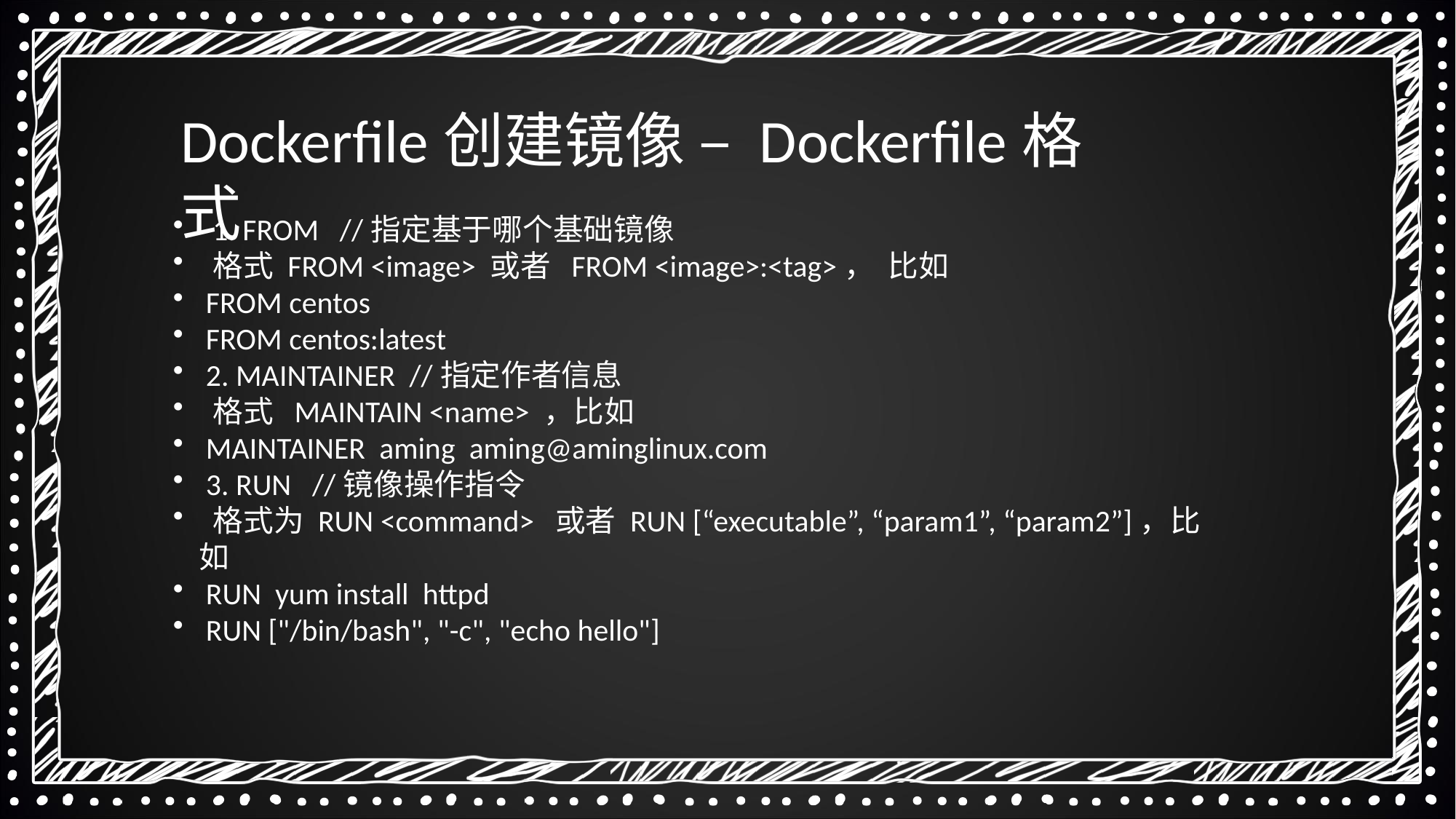

Dockerfile创建镜像 – Dockerfile格式
  1. FROM   //指定基于哪个基础镜像
 格式 FROM <image> 或者  FROM <image>:<tag>，  比如
 FROM centos
 FROM centos:latest
 2. MAINTAINER  //指定作者信息
 格式  MAINTAIN <name> ，比如
 MAINTAINER  aming  aming@aminglinux.com
 3. RUN   //镜像操作指令
 格式为 RUN <command>  或者 RUN [“executable”, “param1”, “param2”]，比如
 RUN  yum install  httpd
 RUN ["/bin/bash", "-c", "echo hello"]